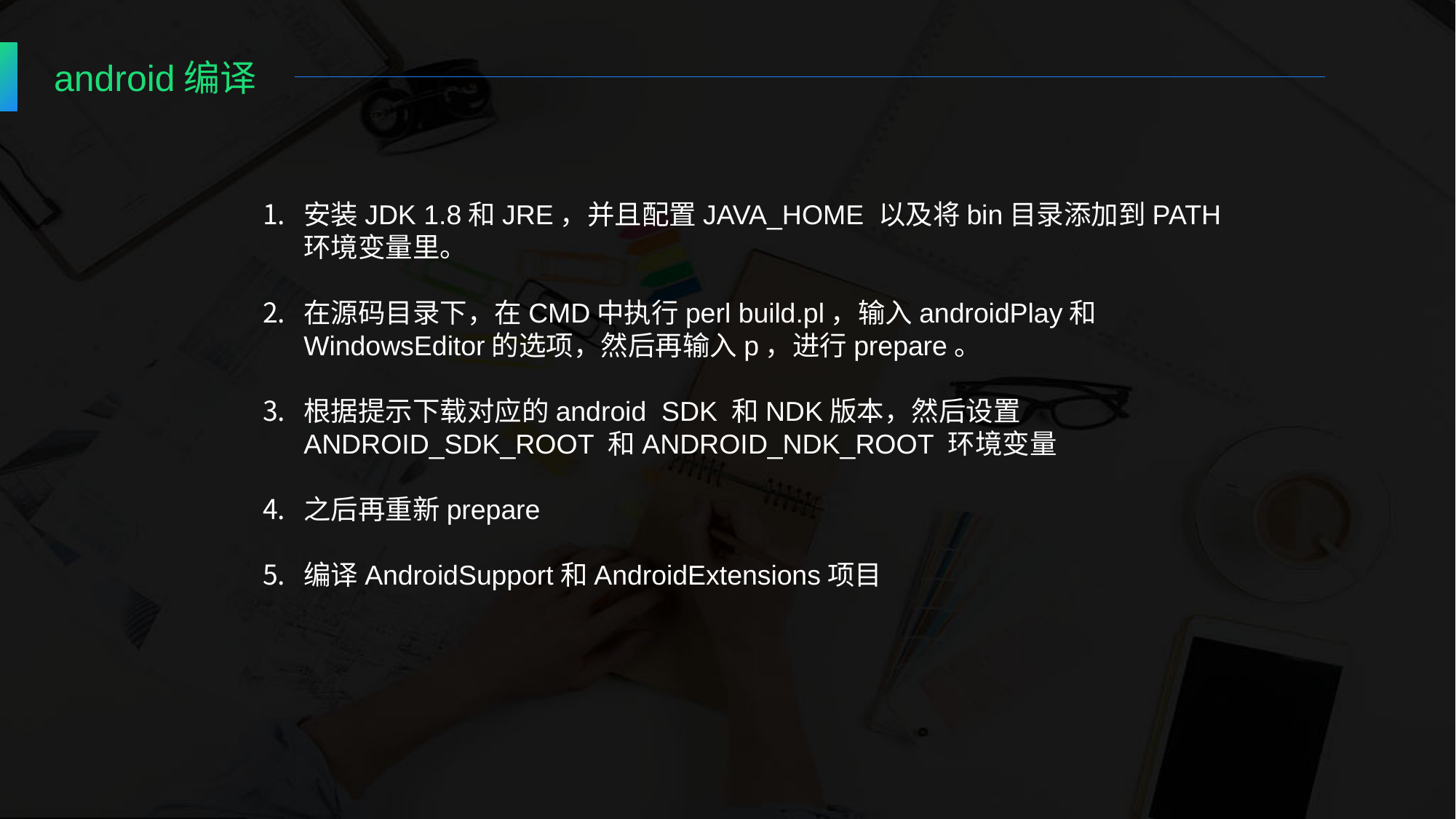

android编译
安装JDK 1.8和JRE，并且配置JAVA_HOME 以及将bin目录添加到PATH环境变量里。

在源码目录下，在CMD中执行perl build.pl，输入androidPlay和WindowsEditor的选项，然后再输入p，进行prepare。

根据提示下载对应的android  SDK 和NDK版本，然后设置ANDROID_SDK_ROOT 和ANDROID_NDK_ROOT 环境变量

之后再重新prepare

编译AndroidSupport和AndroidExtensions项目